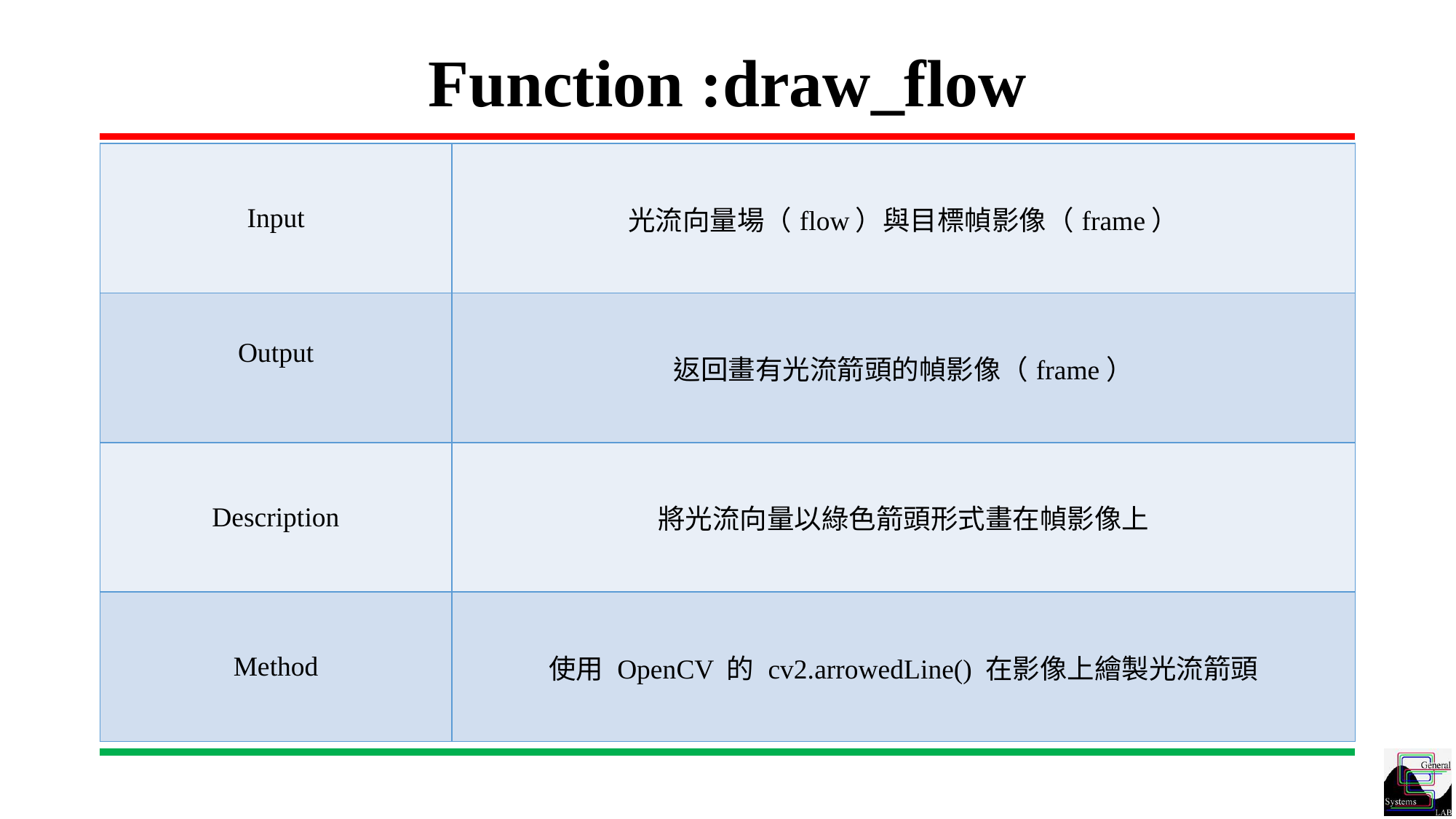

# Function :draw_flow
| Input | 光流向量場（flow）與目標幀影像（frame） |
| --- | --- |
| Output | 返回畫有光流箭頭的幀影像（frame） |
| Description | 將光流向量以綠色箭頭形式畫在幀影像上 |
| Method | 使用 OpenCV 的 cv2.arrowedLine() 在影像上繪製光流箭頭 |